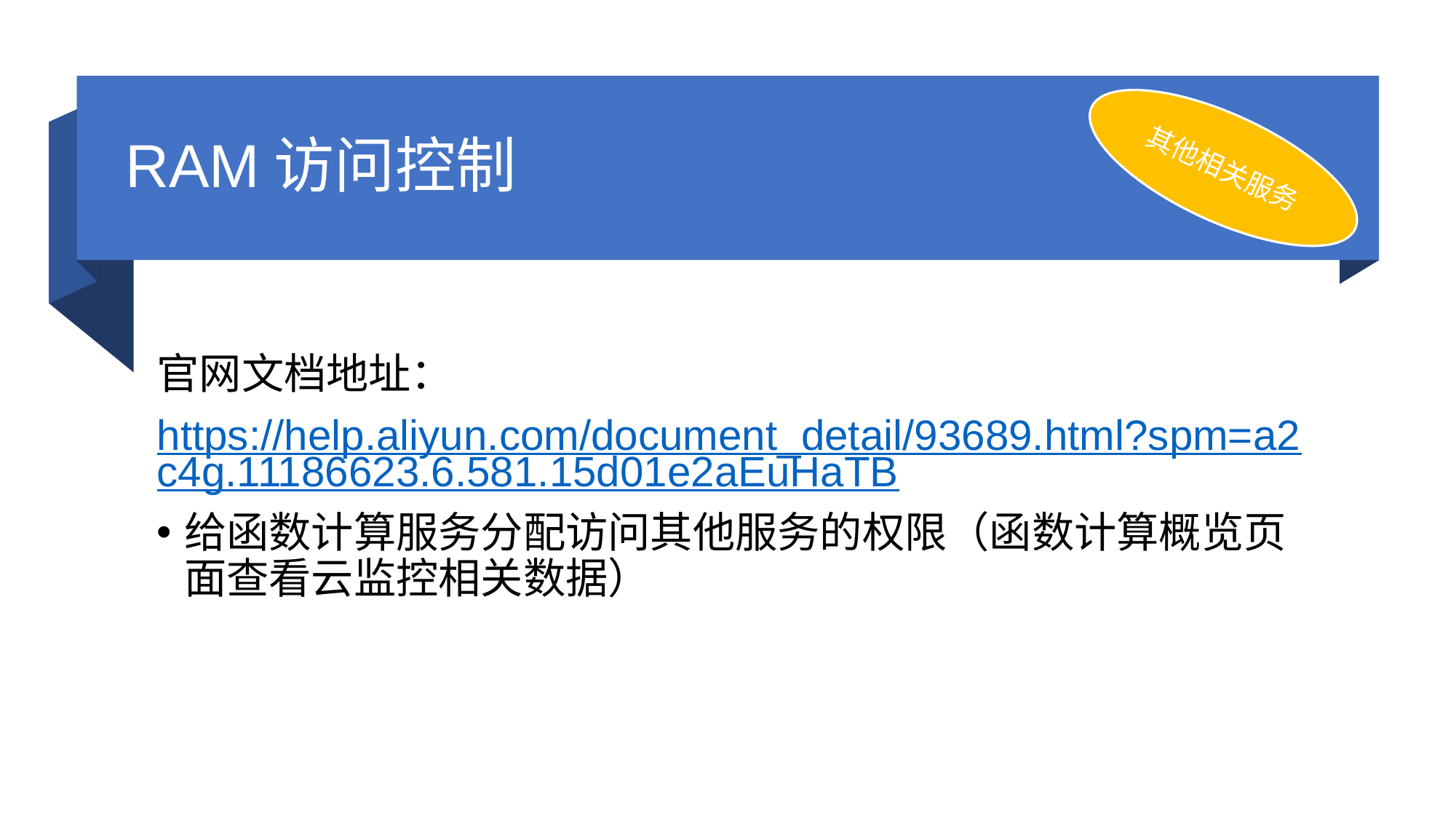

# RAM访问控制

其他相关服务

官网文档地址：
https://help.aliyun.com/document_detail/93689.html?spm=a2c4g.11186623.6.581.15d01e2aEuHaTB
给函数计算服务分配访问其他服务的权限（函数计算概览页面查看云监控相关数据）